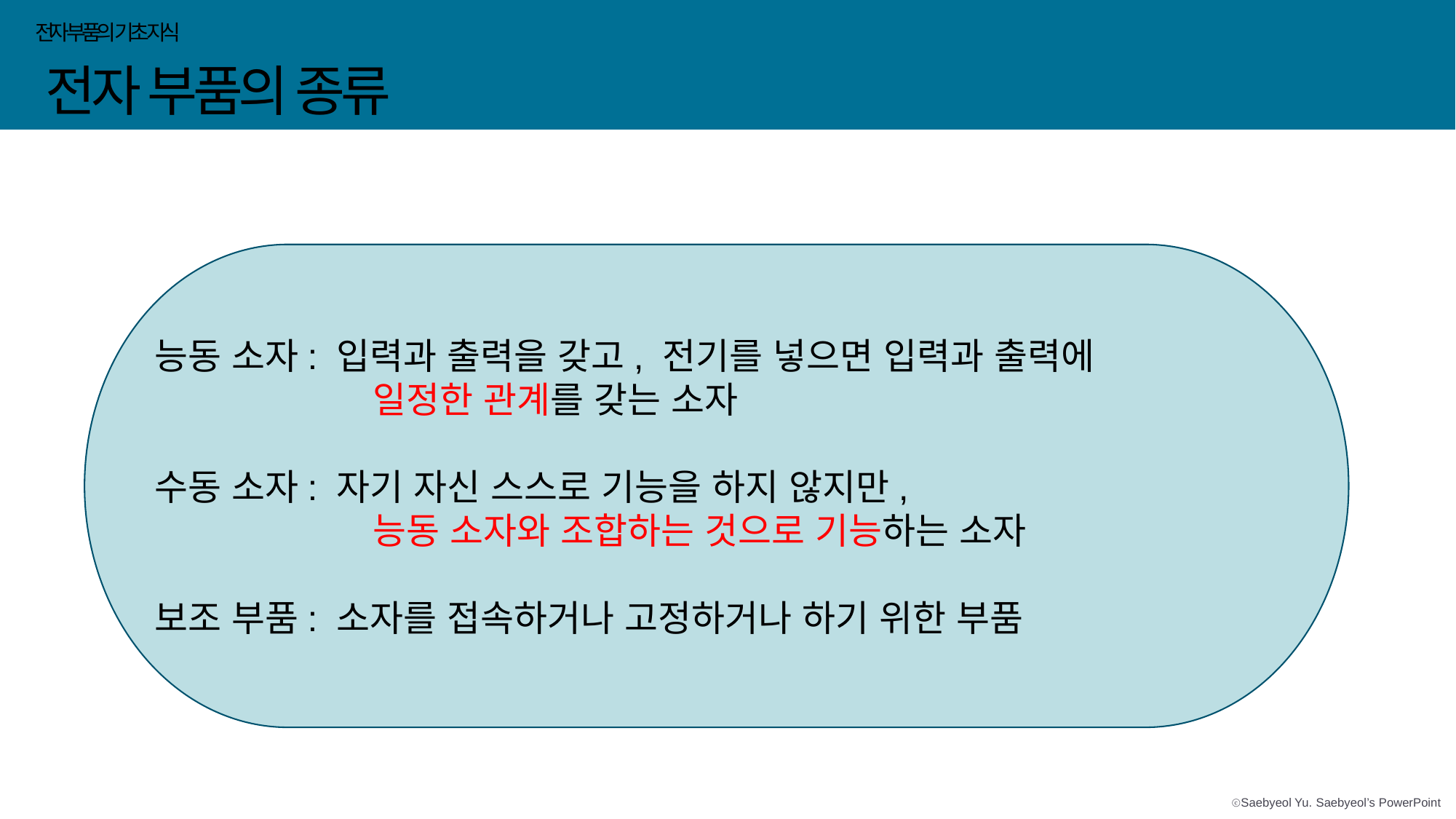

전자 부품의  기초 지식
전자 부품의 종류

능동 소자: 입력과 출력을 갖고, 전기를 넣으면 입력과 출력에
		일정한 관계를 갖는 소자

수동 소자: 자기 자신 스스로 기능을 하지 않지만,
		능동 소자와 조합하는 것으로 기능하는 소자

보조 부품: 소자를 접속하거나 고정하거나 하기 위한 부품